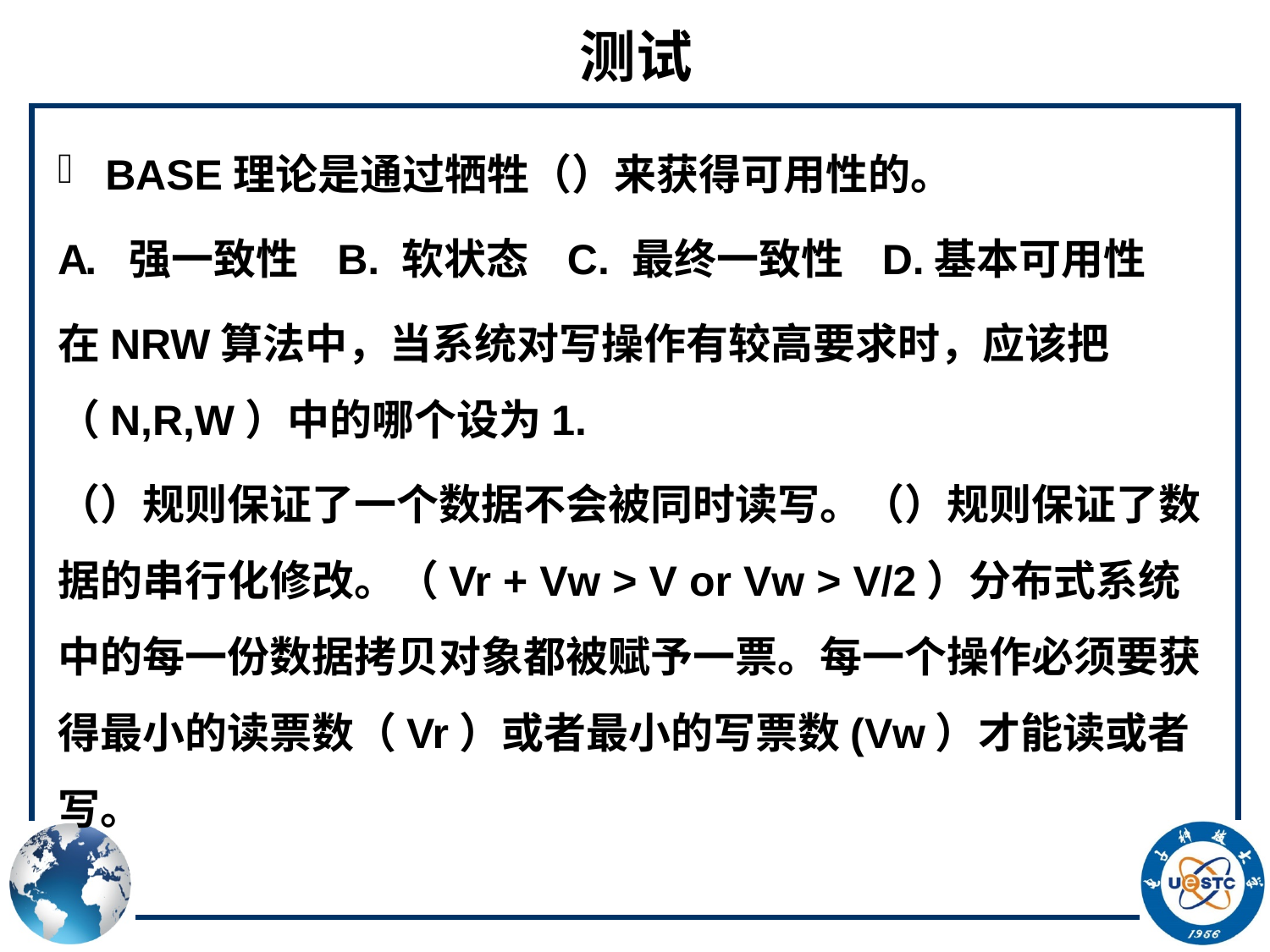

# 测试
BASE理论是通过牺牲（）来获得可用性的。
强一致性   B. 软状态   C. 最终一致性   D.基本可用性
在NRW算法中，当系统对写操作有较高要求时，应该把（N,R,W）中的哪个设为1.
（）规则保证了一个数据不会被同时读写。（）规则保证了数据的串行化修改。（Vr + Vw > V or Vw > V/2）分布式系统中的每一份数据拷贝对象都被赋予一票。每一个操作必须要获得最小的读票数（Vr）或者最小的写票数(Vw）才能读或者写。